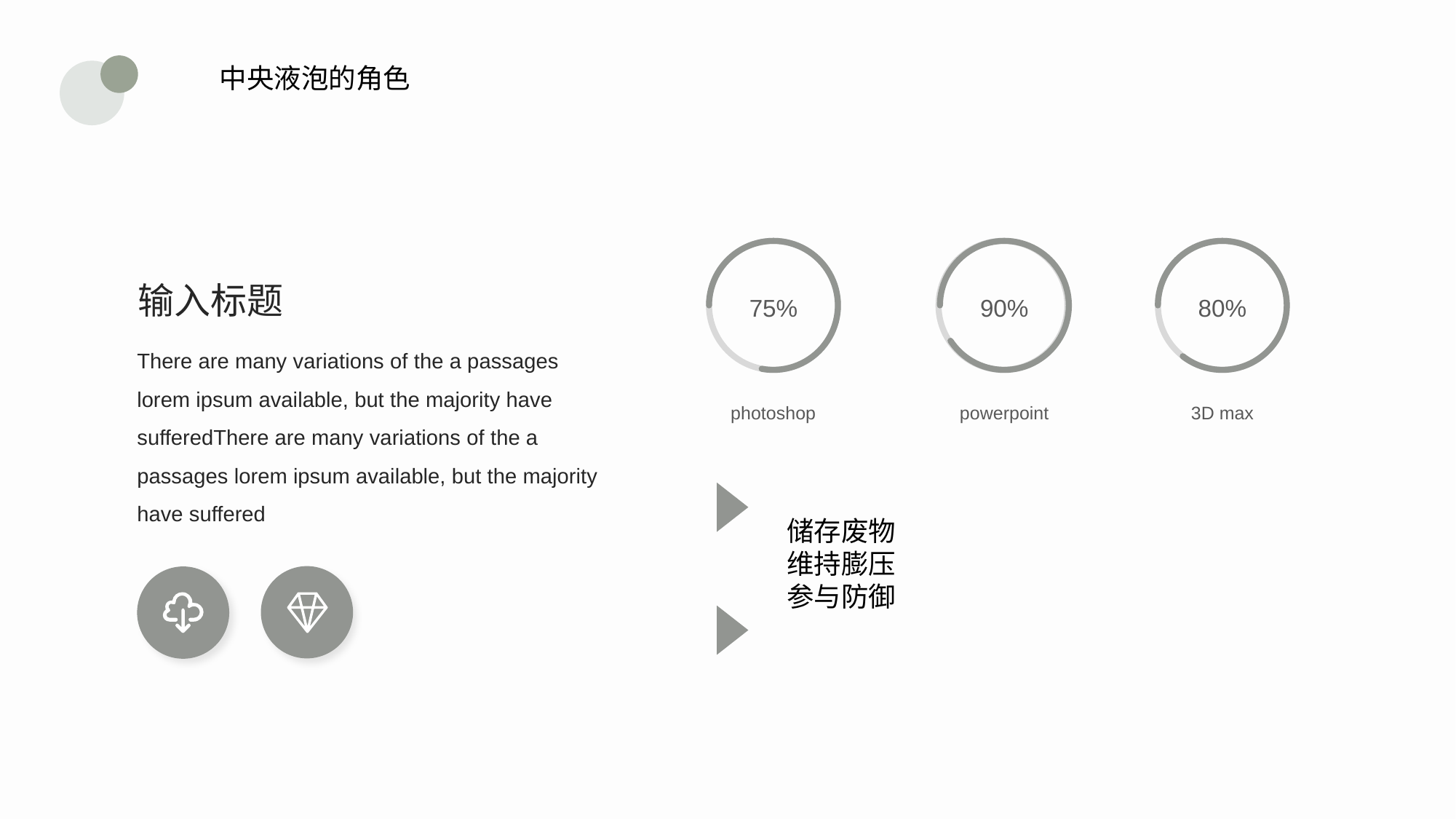

中央液泡的角色

75%
photoshop

80%
3D max

90%
powerpoint
输入标题
There are many variations of the a passages lorem ipsum available, but the majority have sufferedThere are many variations of the a passages lorem ipsum available, but the majority have suffered

储存废物
维持膨压
参与防御